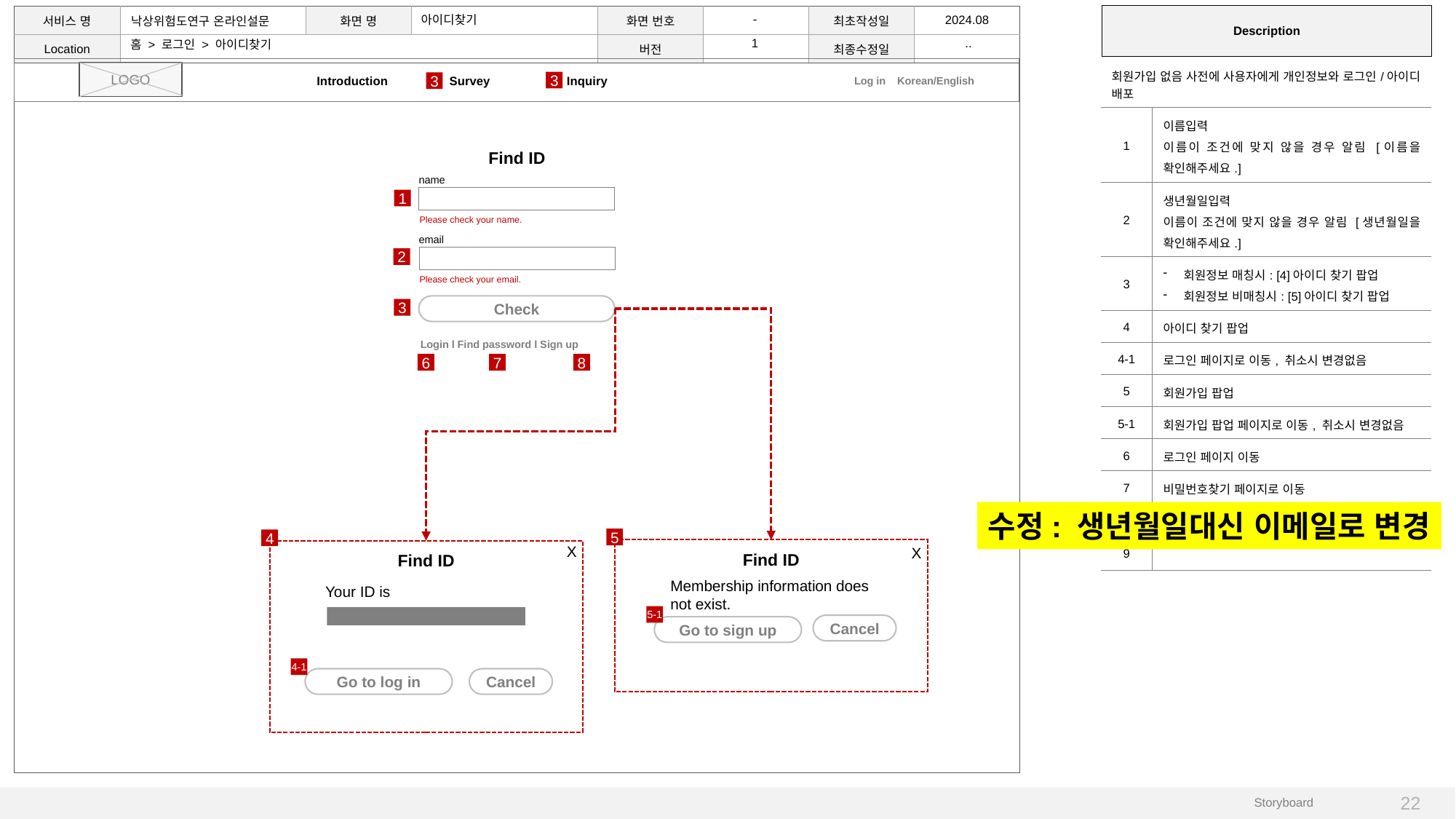

-
아이디찾기
1
..
홈 > 로그인 > 아이디찾기

| Introduction | Survey | Inquiry |
| --- | --- | --- |
| 회원가입 없음 사전에 사용자에게 개인정보와 로그인/아이디 배포 |  |
| --- | --- |
| 1 | 이름입력 이름이 조건에 맞지 않을 경우 알림 [이름을 확인해주세요.] |
| 2 | 생년월일입력 이름이 조건에 맞지 않을 경우 알림 [생년월일을 확인해주세요.] |
| 3 | 회원정보 매칭시: [4]아이디 찾기 팝업 회원정보 비매칭시: [5]아이디 찾기 팝업 |
| 4 | 아이디 찾기 팝업 |
| 4-1 | 로그인 페이지로 이동, 취소시 변경없음 |
| 5 | 회원가입 팝업 |
| 5-1 | 회원가입 팝업 페이지로 이동, 취소시 변경없음 |
| 6 | 로그인 페이지 이동 |
| 7 | 비밀번호찾기 페이지로 이동 |
| 8 | 회원가입 페이지로 이동 |
| 9 |  |
LOGO
3
3
Log in    Korean/English
Find ID
name

1
Please check your name.
email

2
Please check your email.
Check
3
Login l Find password l Sign up
6
7
8
수정: 생년월일대신 이메일로 변경
5
4

X
X
Find ID
Find ID
Membership information does not exist.
Your ID is
5-1

Cancel
Go to sign up
4-1
Cancel
Go to log in
22